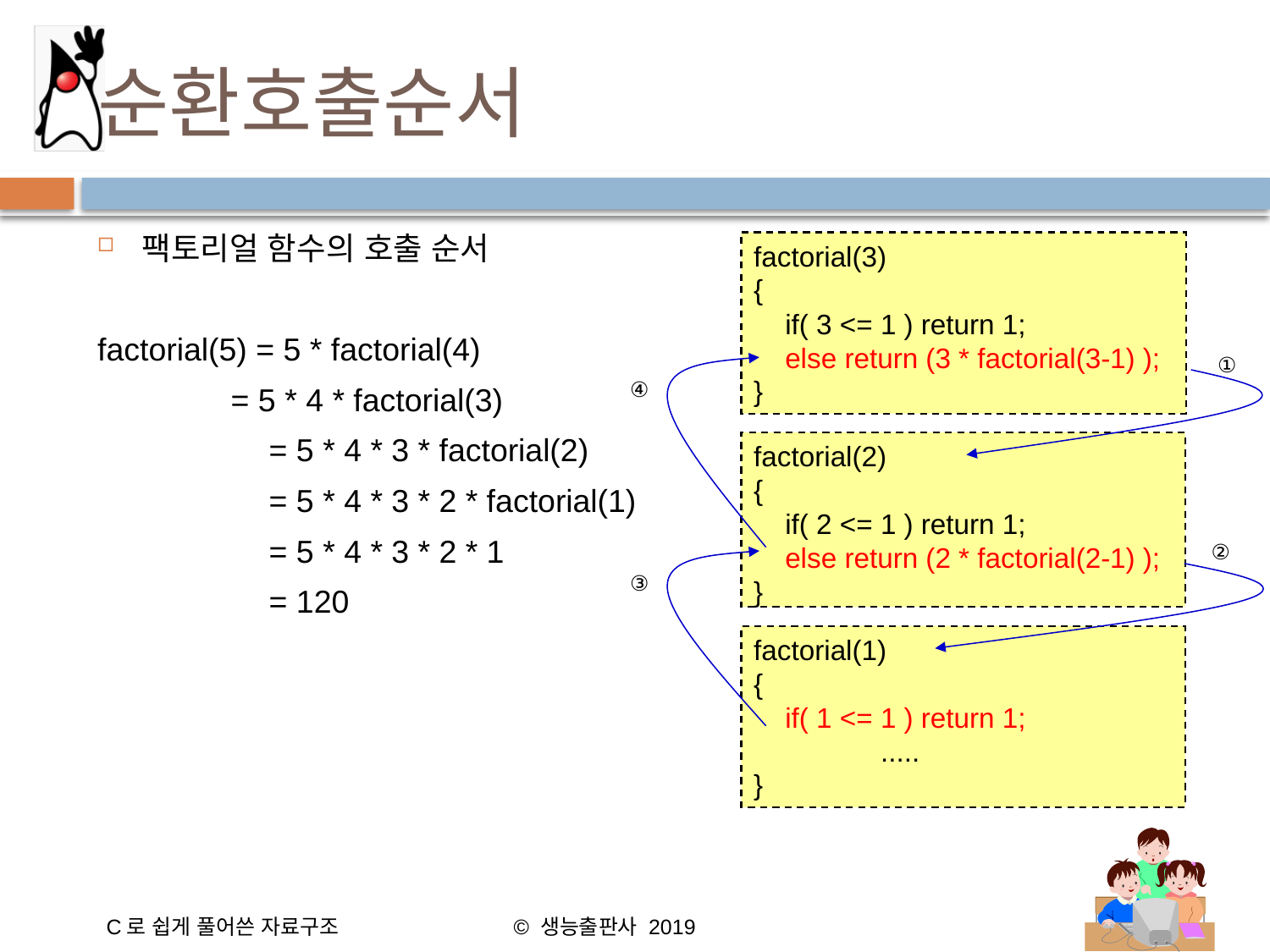

# 순환호출순서
팩토리얼 함수의 호출 순서

factorial(5) = 5 * factorial(4)
               = 5 * 4 * factorial(3)
		= 5 * 4 * 3 * factorial(2)
		= 5 * 4 * 3 * 2 * factorial(1)
		= 5 * 4 * 3 * 2 * 1
		= 120

factorial(3)
{
    if( 3 <= 1 ) return 1;
    else return (3 * factorial(3-1) );
}
①

④

factorial(2)
{
    if( 2 <= 1 ) return 1;
    else return (2 * factorial(2-1) );
}
②

③

factorial(1)
{
    if( 1 <= 1 ) return 1;
	.....
}